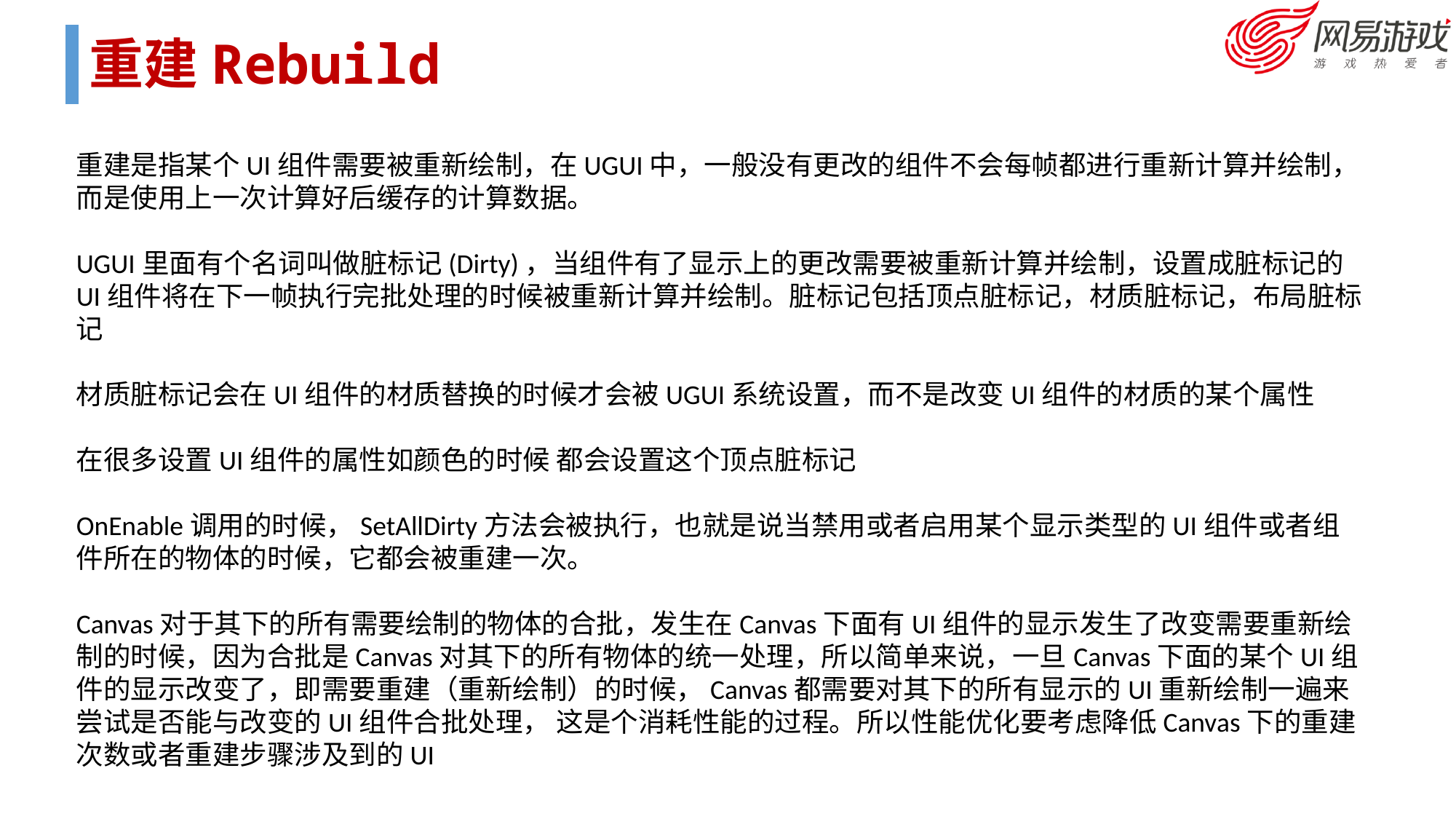

重建Rebuild

重建是指某个UI组件需要被重新绘制，在UGUI中，一般没有更改的组件不会每帧都进行重新计算并绘制，而是使用上一次计算好后缓存的计算数据。

UGUI里面有个名词叫做脏标记(Dirty)，当组件有了显示上的更改需要被重新计算并绘制，设置成脏标记的UI组件将在下一帧执行完批处理的时候被重新计算并绘制。脏标记包括顶点脏标记，材质脏标记，布局脏标记

材质脏标记会在UI组件的材质替换的时候才会被UGUI系统设置，而不是改变UI组件的材质的某个属性

在很多设置UI组件的属性如颜色的时候 都会设置这个顶点脏标记

OnEnable调用的时候，SetAllDirty方法会被执行，也就是说当禁用或者启用某个显示类型的UI组件或者组件所在的物体的时候，它都会被重建一次。

Canvas对于其下的所有需要绘制的物体的合批，发生在Canvas下面有UI组件的显示发生了改变需要重新绘制的时候，因为合批是Canvas对其下的所有物体的统一处理，所以简单来说，一旦Canvas下面的某个UI组件的显示改变了，即需要重建（重新绘制）的时候，Canvas都需要对其下的所有显示的UI重新绘制一遍来尝试是否能与改变的UI组件合批处理， 这是个消耗性能的过程。所以性能优化要考虑降低Canvas下的重建次数或者重建步骤涉及到的UI